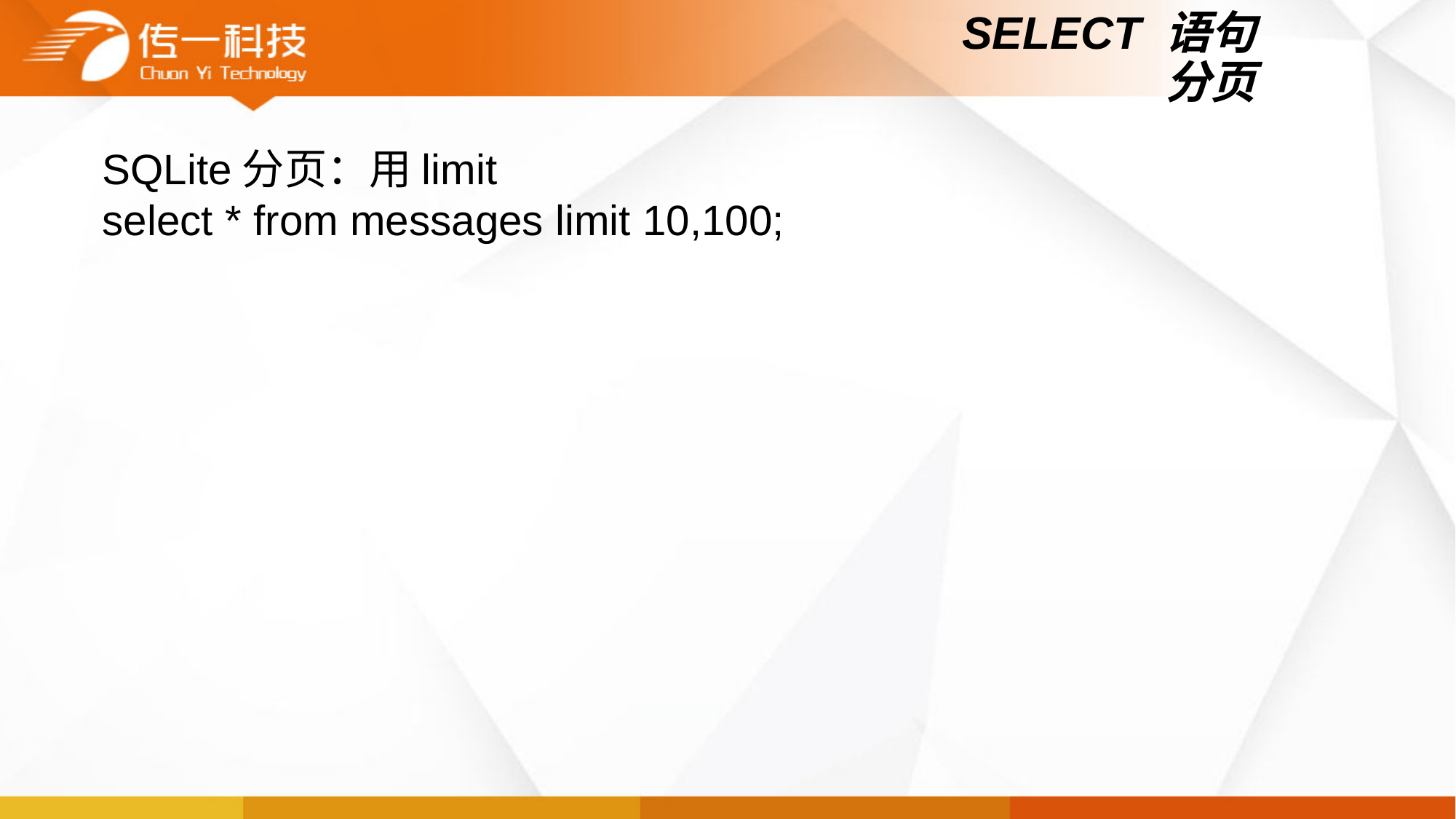

# SELECT 语句 分页
SQLite分页：用limit
select * from messages limit 10,100;